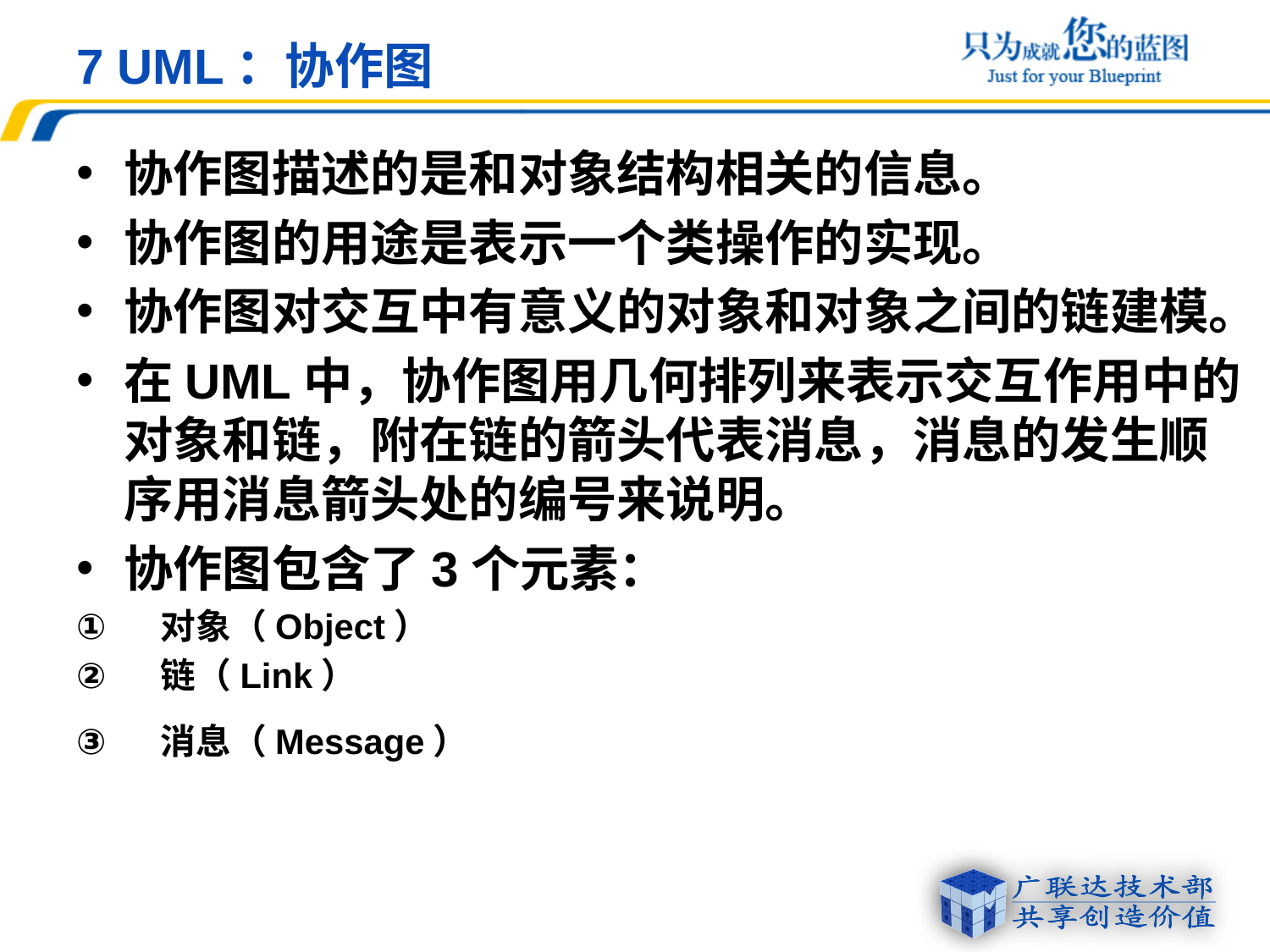

# 7 UML：协作图
协作图描述的是和对象结构相关的信息。
协作图的用途是表示一个类操作的实现。
协作图对交互中有意义的对象和对象之间的链建模。
在UML中，协作图用几何排列来表示交互作用中的对象和链，附在链的箭头代表消息，消息的发生顺序用消息箭头处的编号来说明。
协作图包含了3个元素：
对象（Object）
链（Link）
消息（Message）